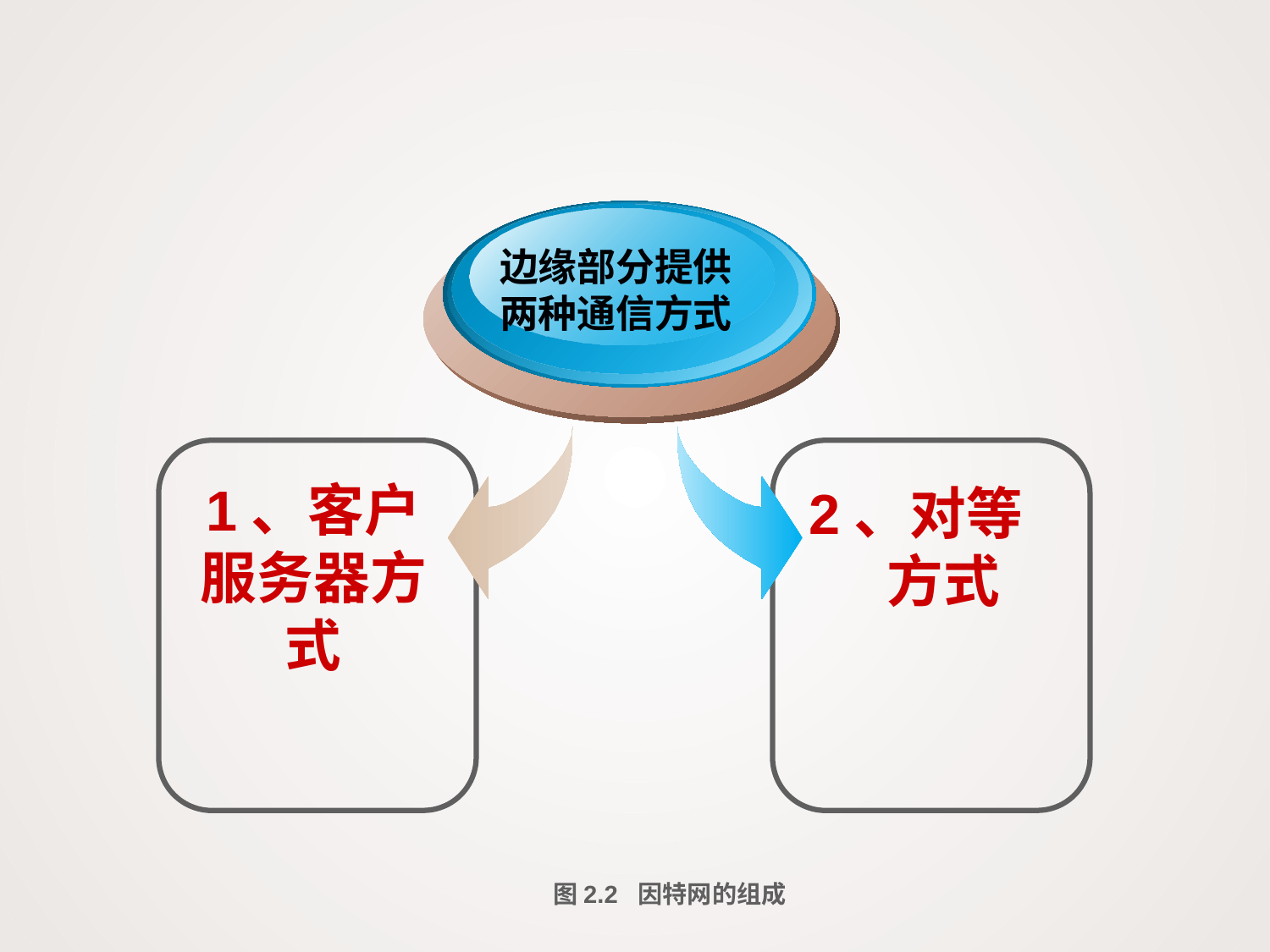

边缘部分提供
两种通信方式

1、客户服务器方式
2、对等
     方式
图2.2  因特网的组成